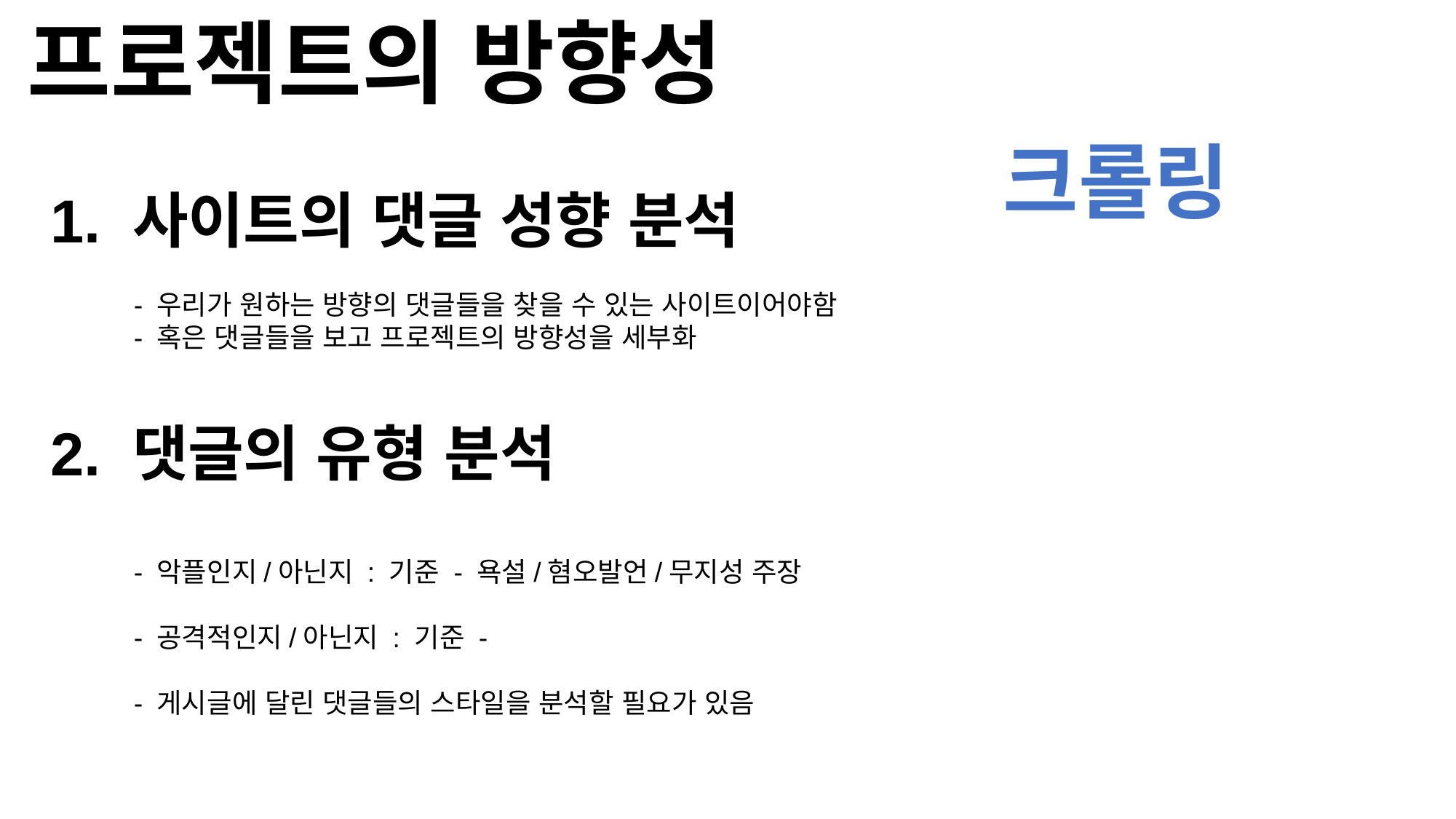

프로젝트의 방향성
크롤링
1. 사이트의 댓글 성향 분석
- 우리가 원하는 방향의 댓글들을 찾을 수 있는 사이트이어야함
- 혹은 댓글들을 보고 프로젝트의 방향성을 세부화
2. 댓글의 유형 분석
- 악플인지/아닌지 : 기준 - 욕설/혐오발언/무지성 주장

- 공격적인지/아닌지 : 기준 -

- 게시글에 달린 댓글들의 스타일을 분석할 필요가 있음